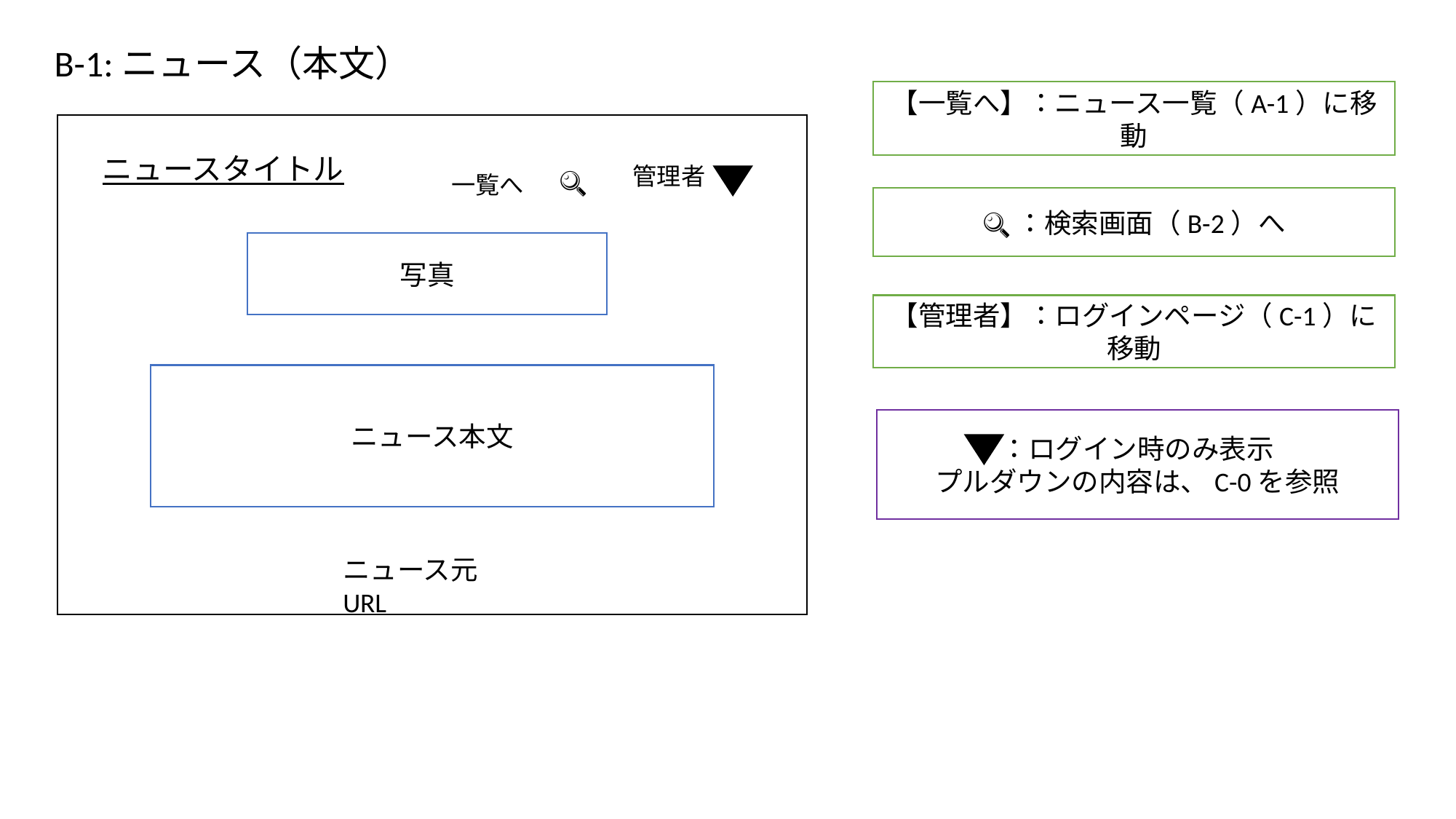

# B-1:ニュース（本文）
【一覧へ】：ニュース一覧（A-1）に移動

ニュースタイトル
管理者

🔍
一覧へ
🔍：検索画面（B-2）へ
写真
【管理者】：ログインページ（C-1）に移動
ニュース本文
：ログイン時のみ表示
プルダウンの内容は、C-0を参照

ニュース元URL